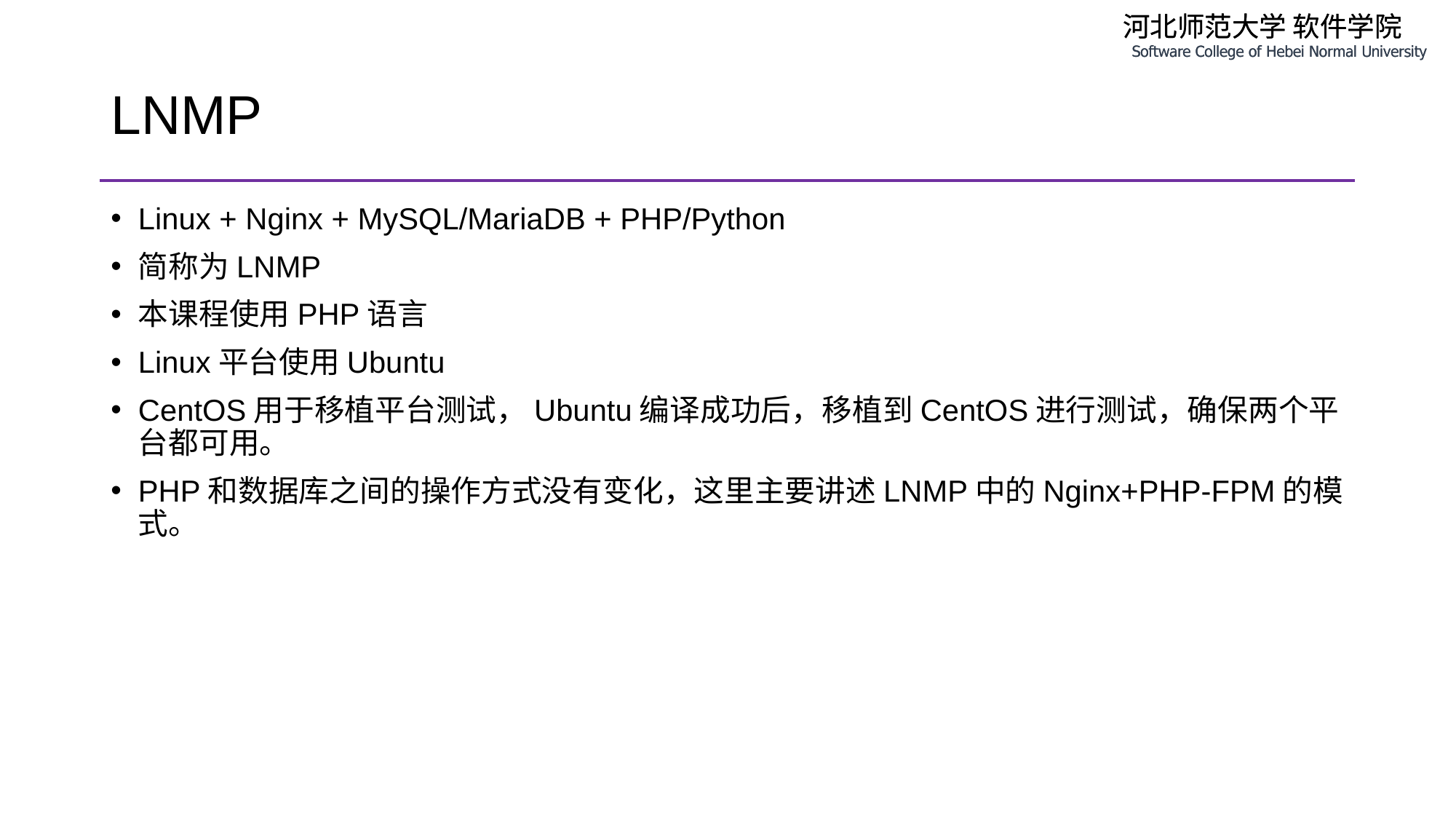

# LNMP
Linux + Nginx + MySQL/MariaDB + PHP/Python
简称为LNMP
本课程使用PHP语言
Linux平台使用Ubuntu
CentOS用于移植平台测试，Ubuntu编译成功后，移植到CentOS进行测试，确保两个平台都可用。
PHP和数据库之间的操作方式没有变化，这里主要讲述LNMP中的Nginx+PHP-FPM的模式。